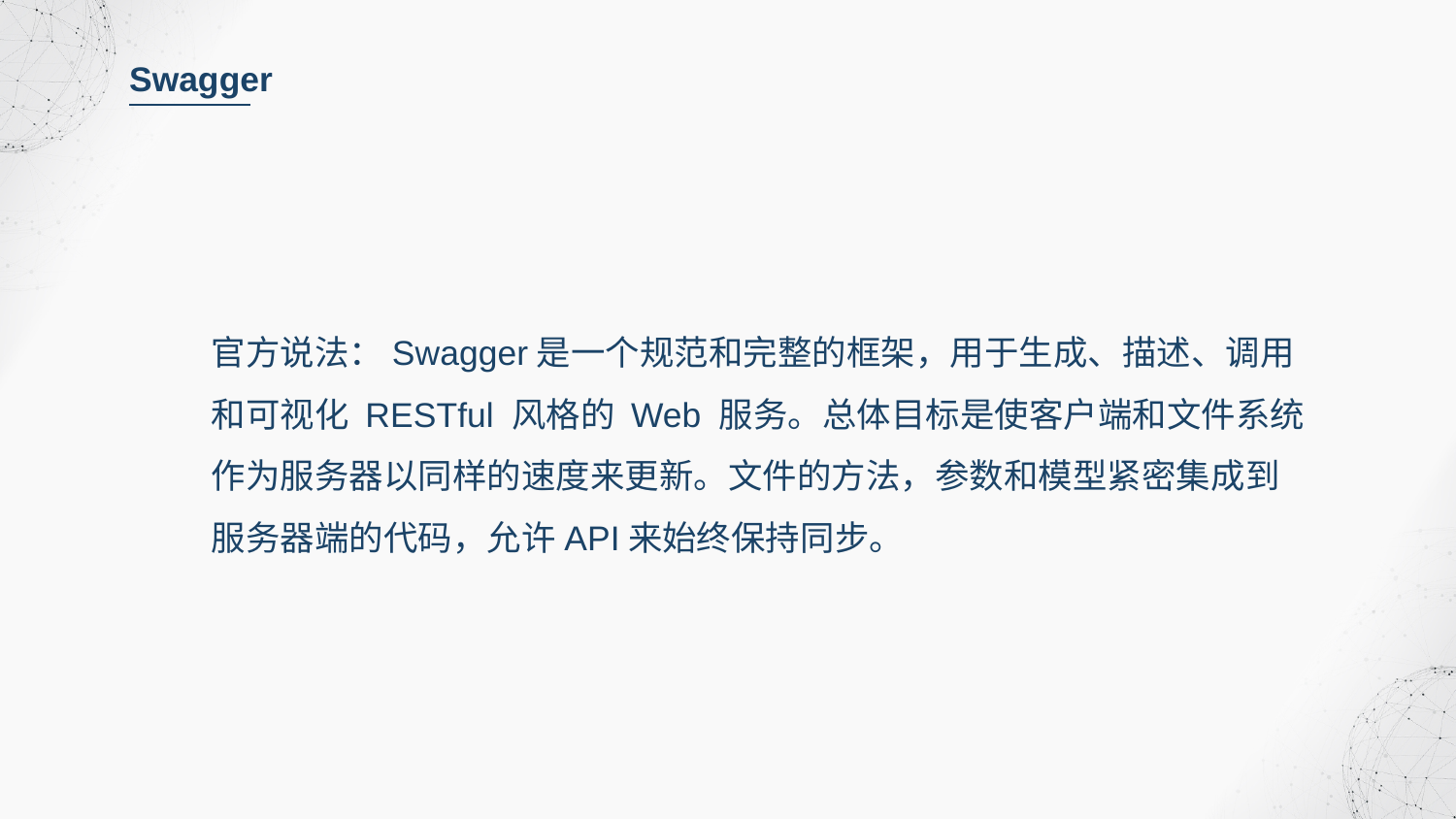

Swagger
官方说法：Swagger是一个规范和完整的框架，用于生成、描述、调用和可视化 RESTful 风格的 Web 服务。总体目标是使客户端和文件系统作为服务器以同样的速度来更新。文件的方法，参数和模型紧密集成到服务器端的代码，允许API来始终保持同步。